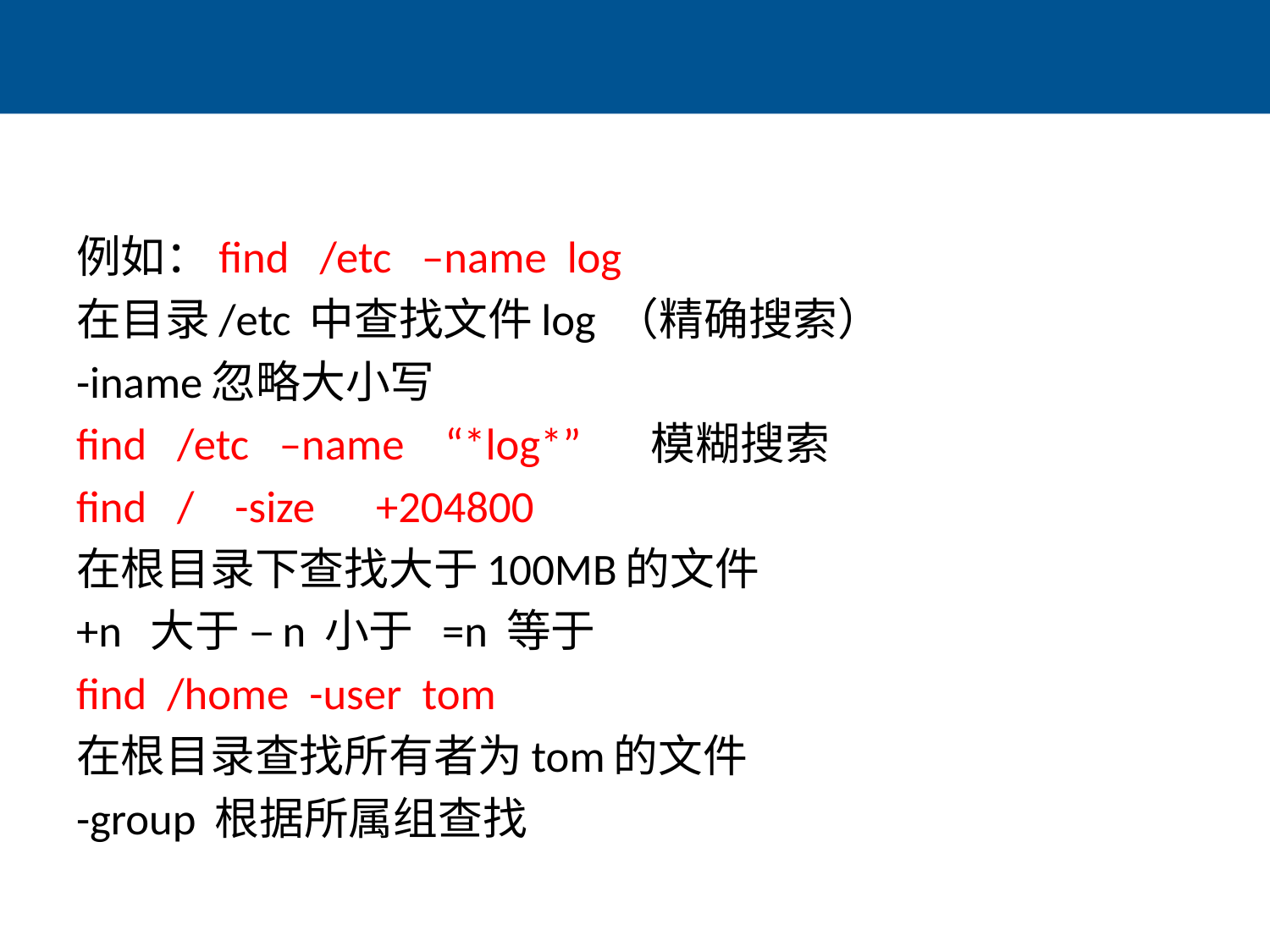

#
例如：find   /etc   –name  log
在目录/etc 中查找文件log （精确搜索）
-iname忽略大小写
find   /etc   –name    “*log*”      模糊搜索
find   /    -size      +204800
在根目录下查找大于100MB的文件
+n  大于 –n 小于  =n 等于
find  /home  -user  tom
在根目录查找所有者为tom的文件
-group 根据所属组查找